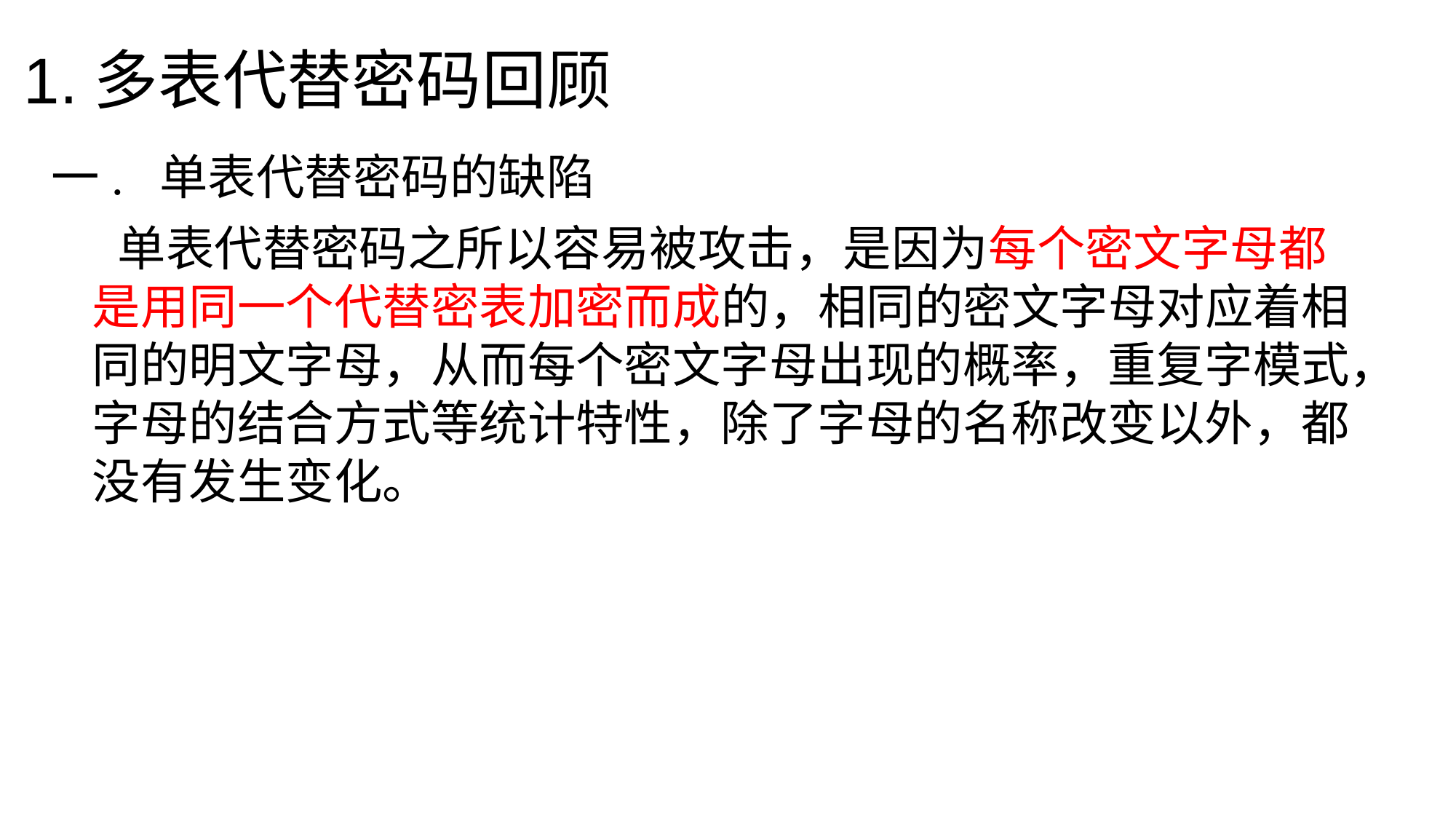

1.多表代替密码回顾
一.  单表代替密码的缺陷
     单表代替密码之所以容易被攻击，是因为每个密文字母都是用同一个代替密表加密而成的，相同的密文字母对应着相同的明文字母，从而每个密文字母出现的概率，重复字模式，字母的结合方式等统计特性，除了字母的名称改变以外，都没有发生变化。